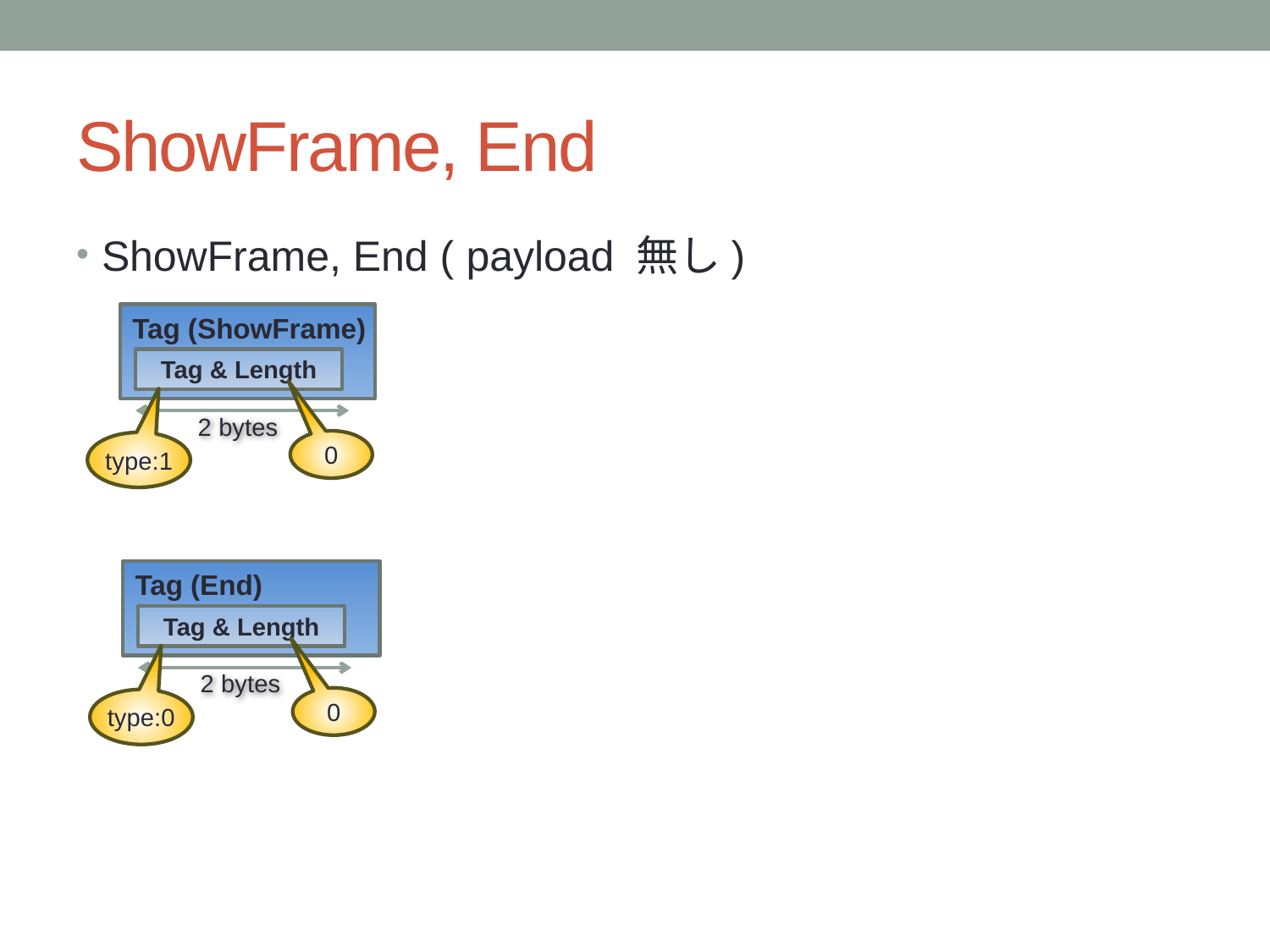

# ShowFrame, End
ShowFrame, End ( payload 無し)
Tag (ShowFrame)

Tag & Length
2 bytes
0
type:1
Tag (End)

Tag & Length
2 bytes
0
type:0